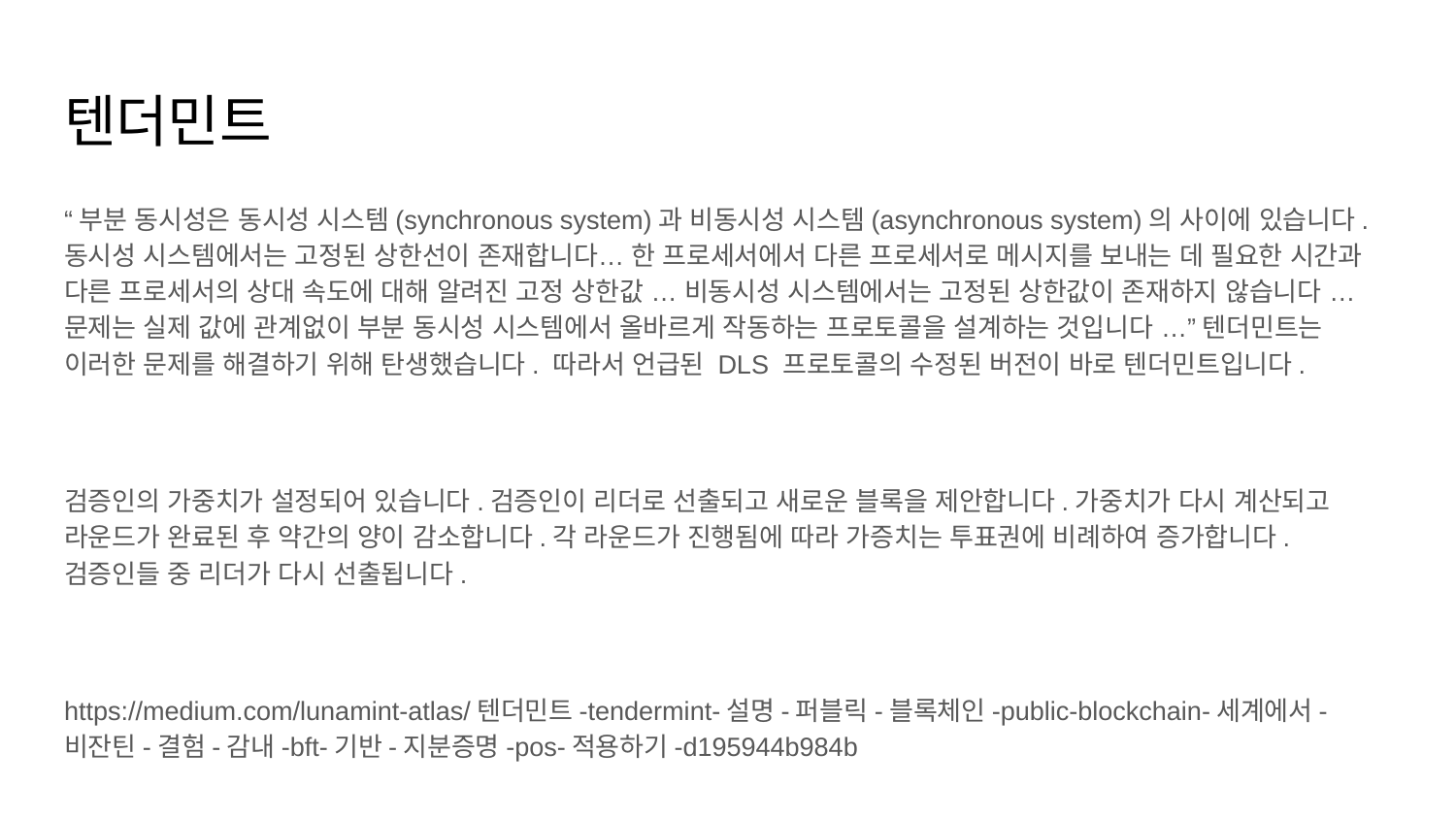

# 텐더민트
“부분 동시성은 동시성 시스템(synchronous system)과 비동시성 시스템(asynchronous system)의 사이에 있습니다. 동시성 시스템에서는 고정된 상한선이 존재합니다… 한 프로세서에서 다른 프로세서로 메시지를 보내는 데 필요한 시간과 다른 프로세서의 상대 속도에 대해 알려진 고정 상한값 … 비동시성 시스템에서는 고정된 상한값이 존재하지 않습니다 … 문제는 실제 값에 관계없이 부분 동시성 시스템에서 올바르게 작동하는 프로토콜을 설계하는 것입니다 …” 텐더민트는 이러한 문제를 해결하기 위해 탄생했습니다. 따라서 언급된 DLS 프로토콜의 수정된 버전이 바로 텐더민트입니다.

검증인의 가중치가 설정되어 있습니다.검증인이 리더로 선출되고 새로운 블록을 제안합니다.가중치가 다시 계산되고 라운드가 완료된 후 약간의 양이 감소합니다.각 라운드가 진행됨에 따라 가증치는 투표권에 비례하여 증가합니다.검증인들 중 리더가 다시 선출됩니다.

https://medium.com/lunamint-atlas/텐더민트-tendermint-설명-퍼블릭-블록체인-public-blockchain-세계에서-비잔틴-결험-감내-bft-기반-지분증명-pos-적용하기-d195944b984b